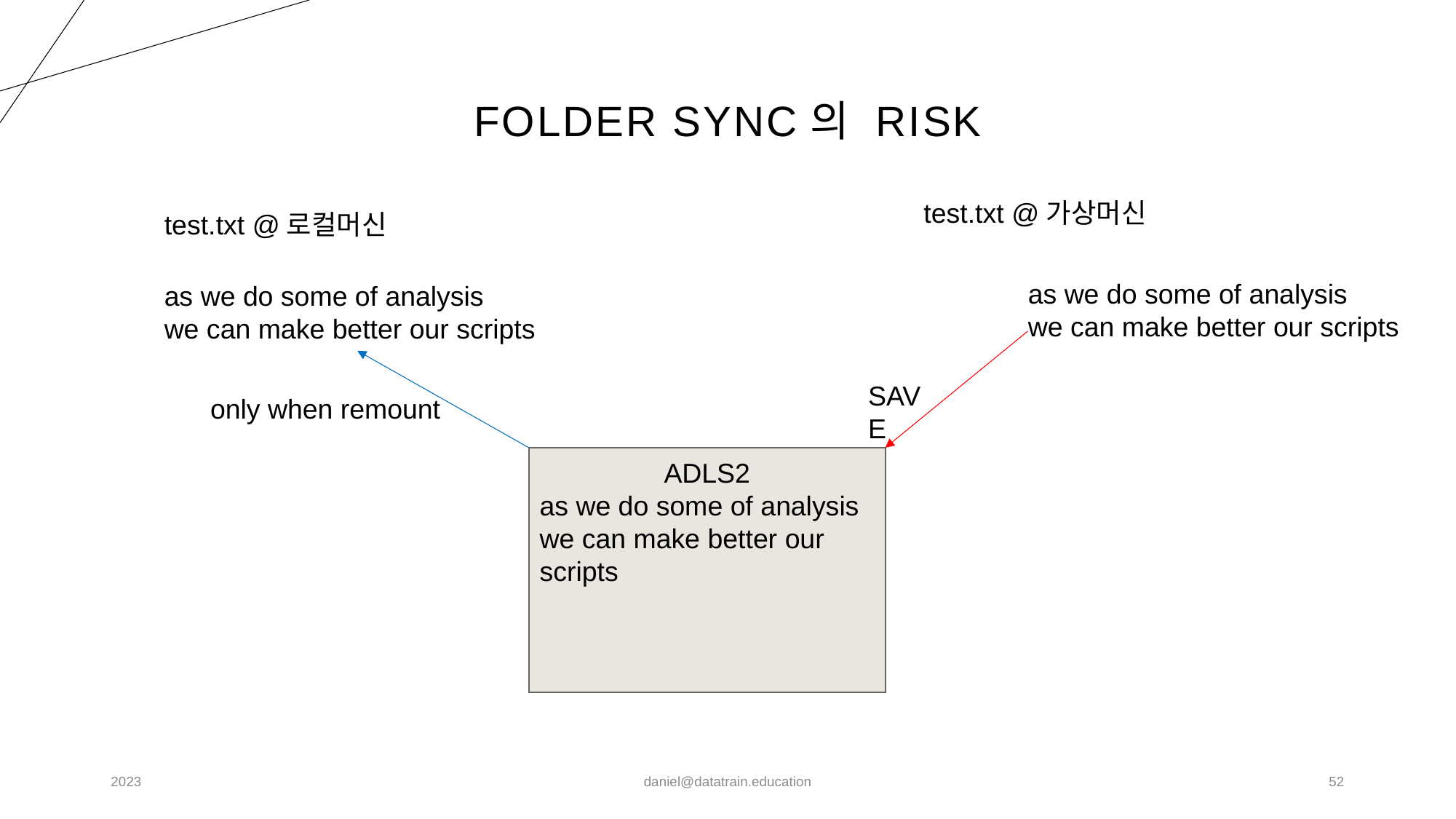

# Folder SYNC의 RISK
test.txt @가상머신
test.txt @로컬머신
as we do some of analysis
we can make better our scripts
as we do some of analysis
we can make better our scripts
SAVE
only when remount

ADLS2
as we do some of analysis
we can make better our scripts

2023
daniel@datatrain.education
52